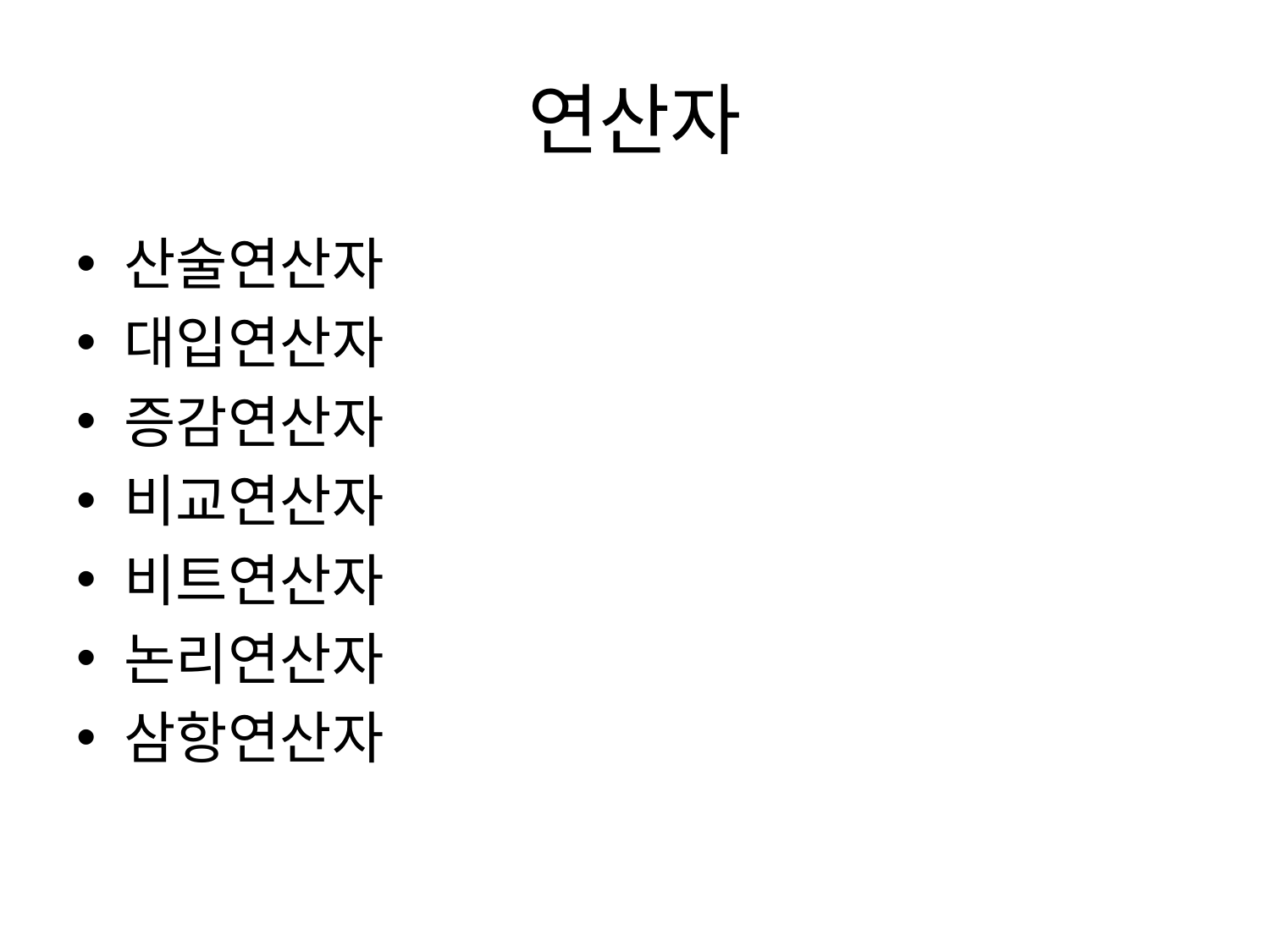

# 연산자
산술연산자
대입연산자
증감연산자
비교연산자
비트연산자
논리연산자
삼항연산자